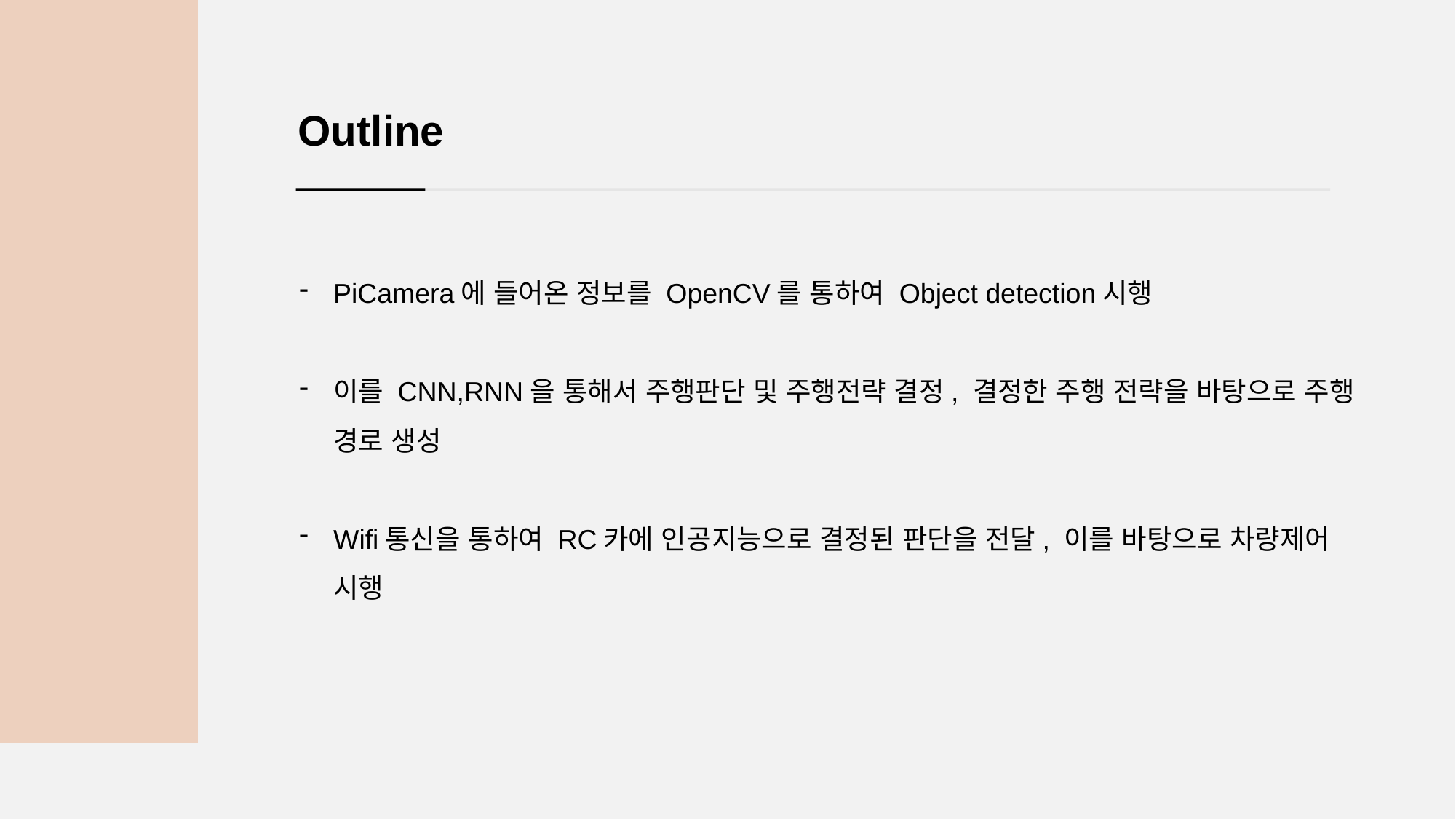

Outline

PiCamera에 들어온 정보를 OpenCV를 통하여 Object detection시행

이를 CNN,RNN을 통해서 주행판단 및 주행전략 결정, 결정한 주행 전략을 바탕으로 주행 경로 생성

Wifi통신을 통하여 RC카에 인공지능으로 결정된 판단을 전달, 이를 바탕으로 차량제어 시행